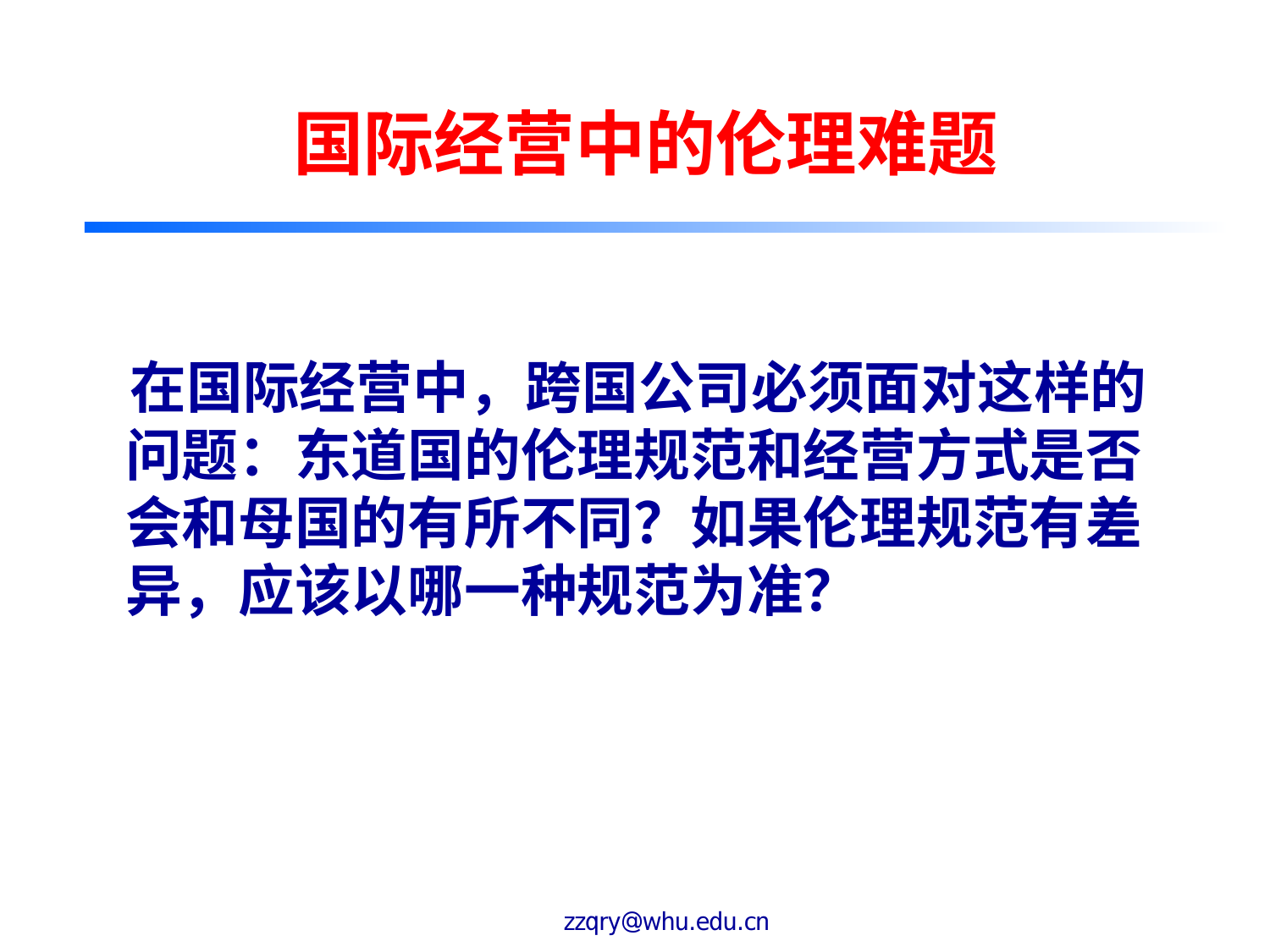

# 国际经营中的伦理难题
   在国际经营中，跨国公司必须面对这样的问题：东道国的伦理规范和经营方式是否会和母国的有所不同？如果伦理规范有差异，应该以哪一种规范为准？

zzqry@whu.edu.cn